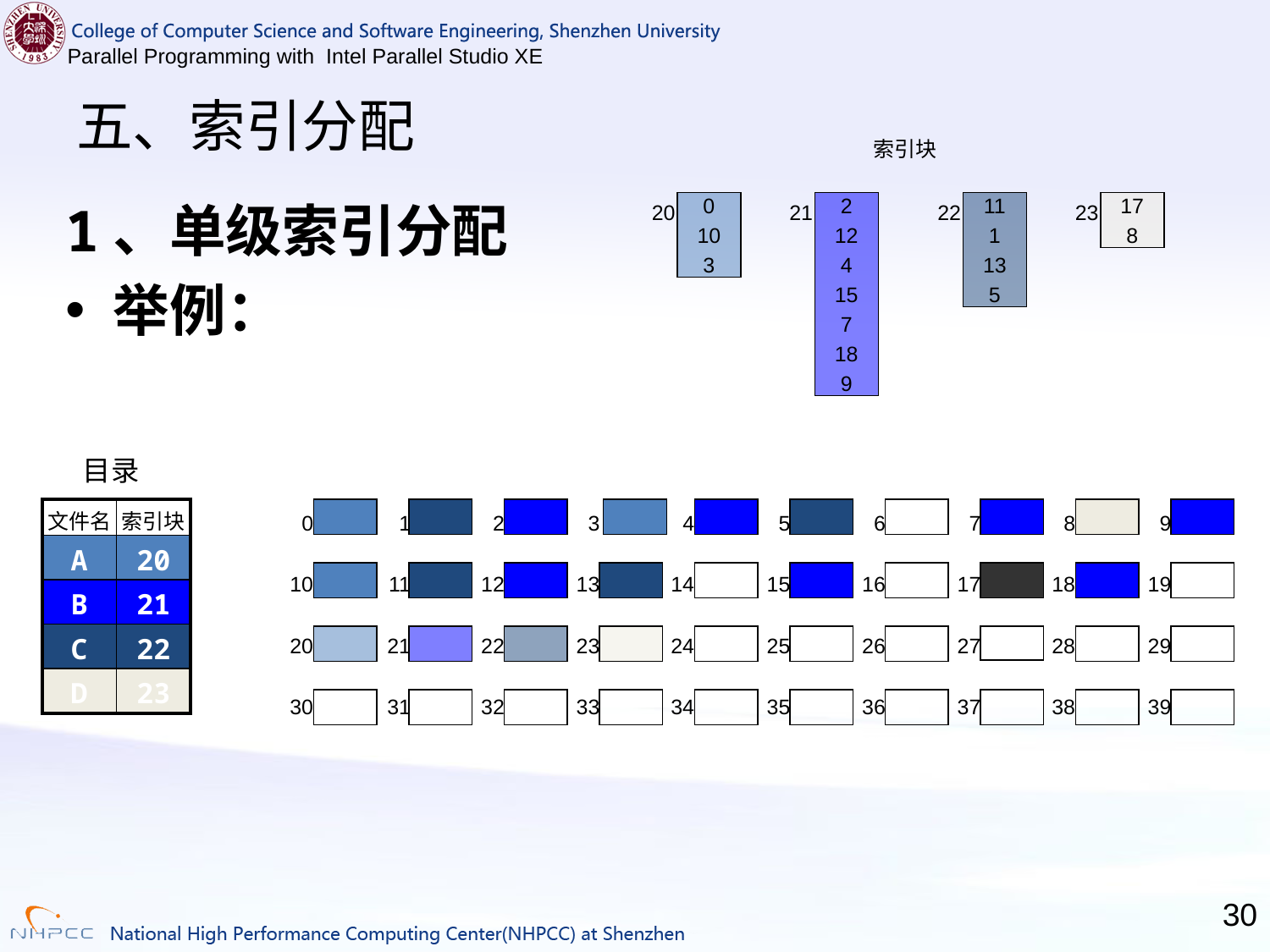

# 五、索引分配
索引块
20
0
10
3
21
2
12
4
15
7
18
9
22
11
1
13
5
23
17
8
1、单级索引分配
举例：
目录
0
10
20
30
1
11
21
31
2
12
22
32
3
13
23
33
4
14
24
34
5
15
25
35
6
16
26
36
7
17
27
37
8
18
28
38
9
19
29
39

18

| 文件名 | 索引块 |
| --- | --- |
| A | 20 |
| B | 21 |
| C | 22 |
| D | 23 |
30